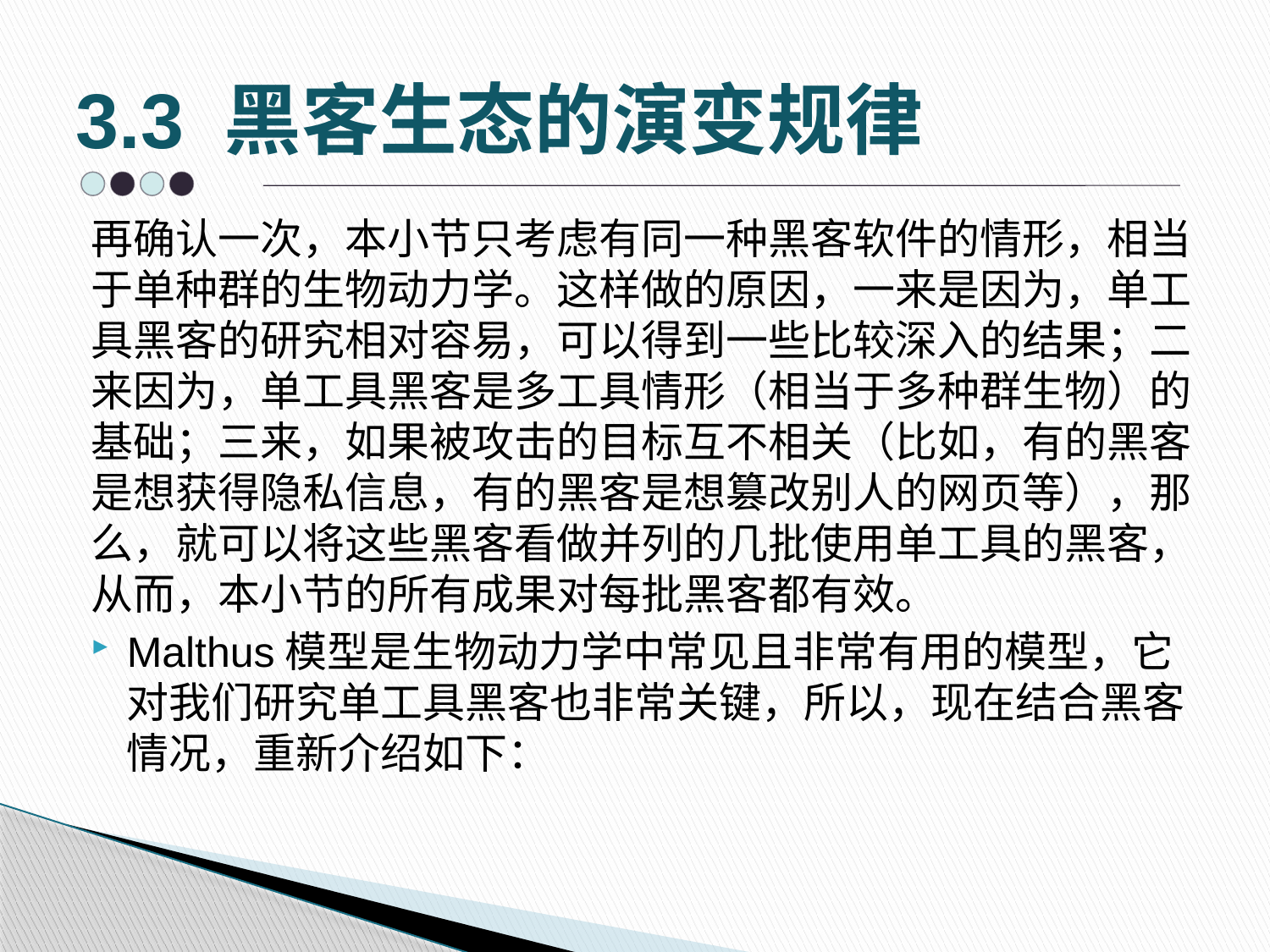

# 3.3 黑客生态的演变规律

再确认一次，本小节只考虑有同一种黑客软件的情形，相当于单种群的生物动力学。这样做的原因，一来是因为，单工具黑客的研究相对容易，可以得到一些比较深入的结果；二来因为，单工具黑客是多工具情形（相当于多种群生物）的基础；三来，如果被攻击的目标互不相关（比如，有的黑客是想获得隐私信息，有的黑客是想篡改别人的网页等），那么，就可以将这些黑客看做并列的几批使用单工具的黑客，从而，本小节的所有成果对每批黑客都有效。
Malthus模型是生物动力学中常见且非常有用的模型，它对我们研究单工具黑客也非常关键，所以，现在结合黑客情况，重新介绍如下：